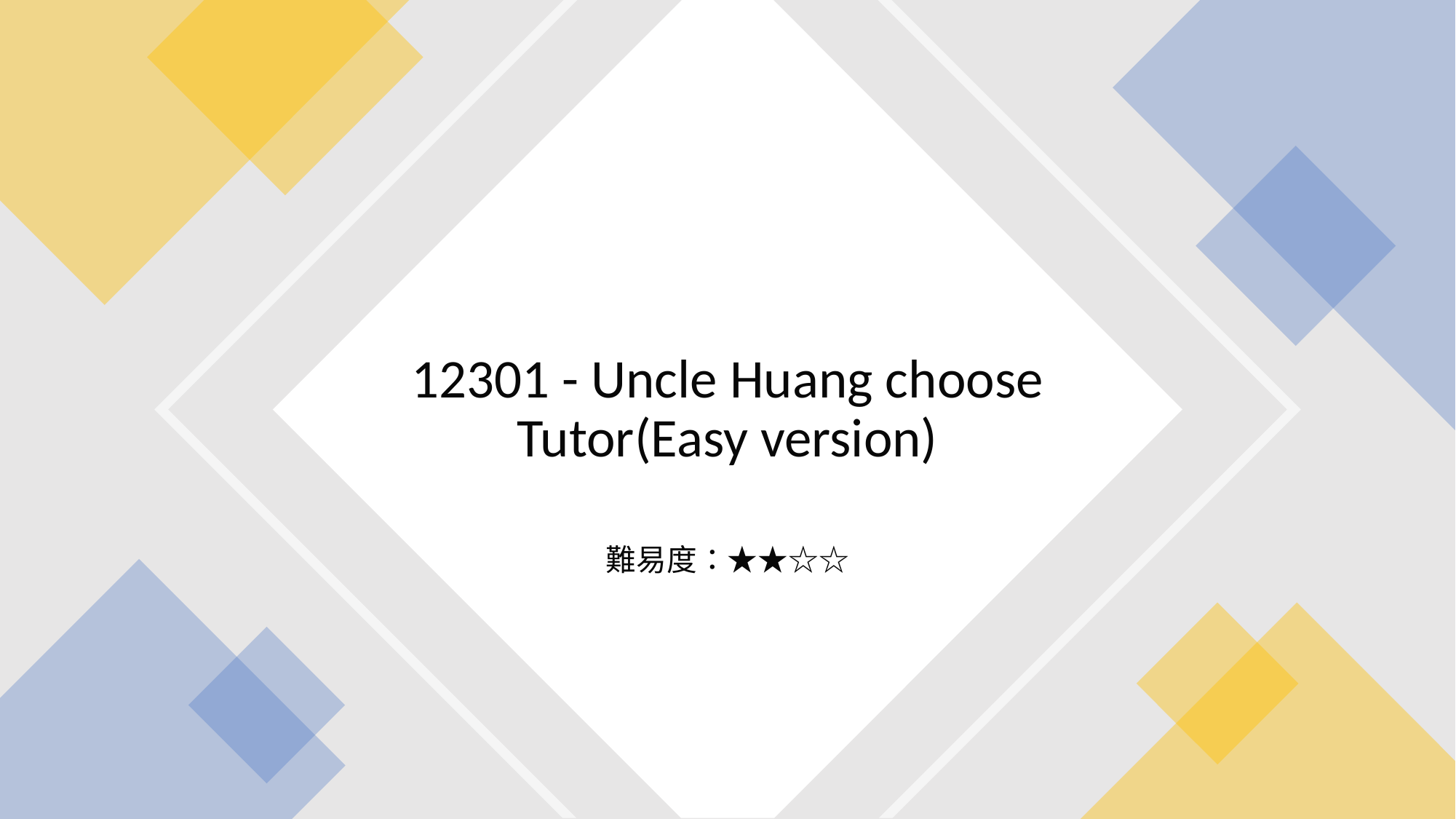

# 12301 - Uncle Huang choose Tutor(Easy version)
難易度：★★☆☆